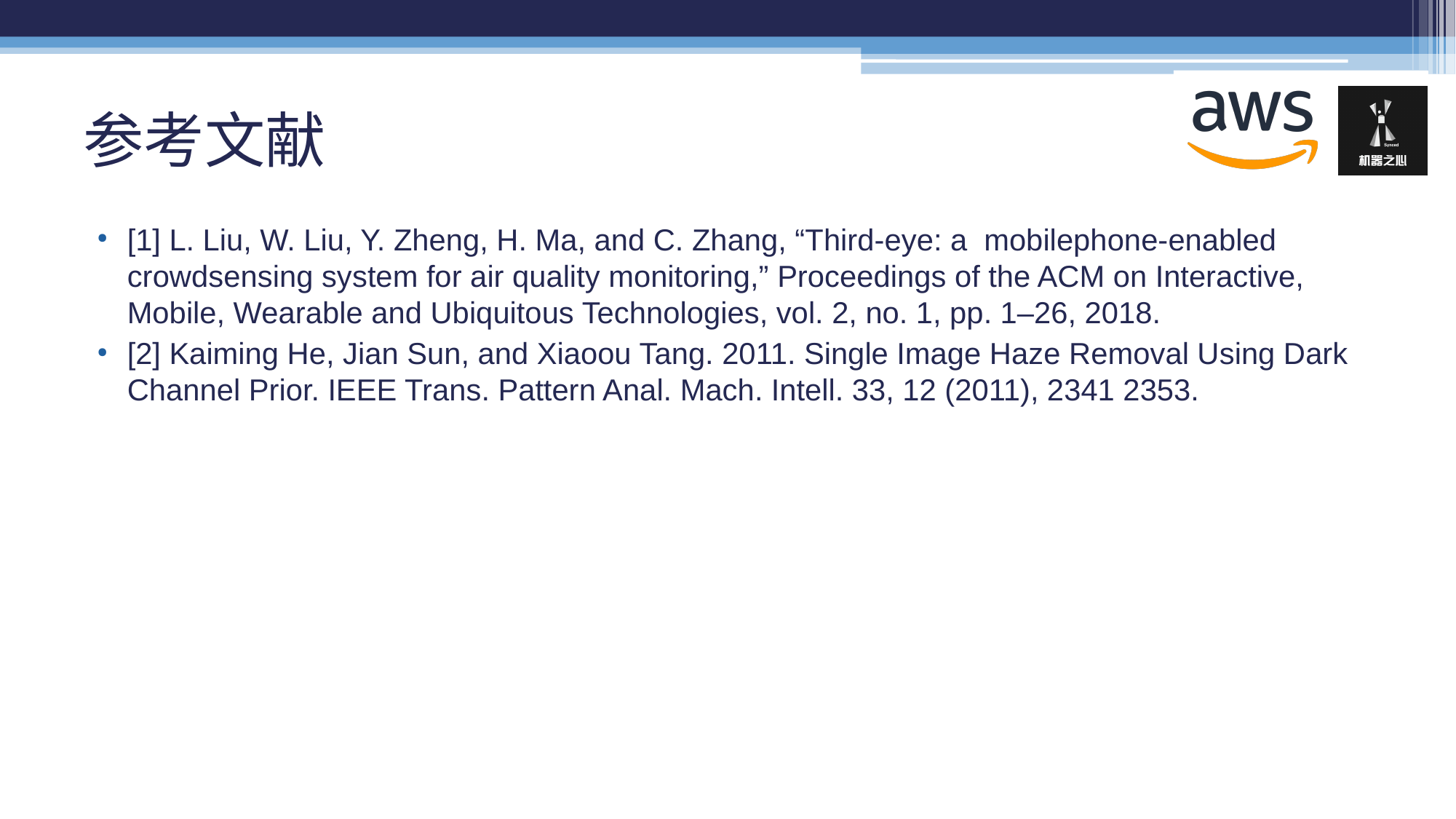

# 参考文献
[1] L. Liu, W. Liu, Y. Zheng, H. Ma, and C. Zhang, “Third-eye: a  mobilephone-enabled crowdsensing system for air quality monitoring,” Proceedings of the ACM on Interactive, Mobile, Wearable and Ubiquitous Technologies, vol. 2, no. 1, pp. 1–26, 2018.
[2] Kaiming He, Jian Sun, and Xiaoou Tang. 2011. Single Image Haze Removal Using Dark Channel Prior. IEEE Trans. Pattern Anal. Mach. Intell. 33, 12 (2011), 2341 2353.